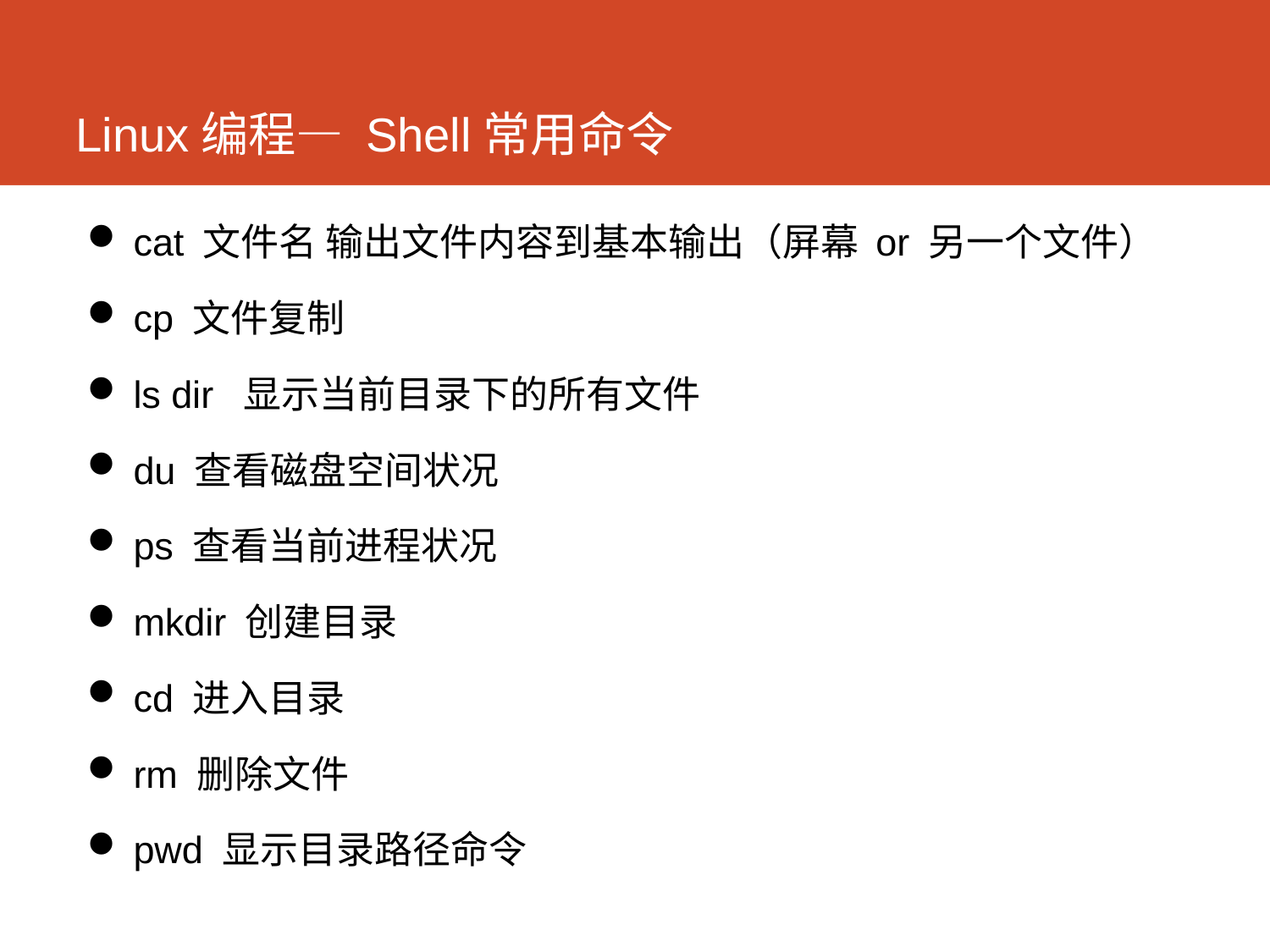

# Linux编程— Shell常用命令
cat 文件名 输出文件内容到基本输出（屏幕 or 另一个文件）
cp 文件复制
ls dir  显示当前目录下的所有文件
du 查看磁盘空间状况
ps 查看当前进程状况
mkdir 创建目录
cd 进入目录
rm 删除文件
pwd 显示目录路径命令